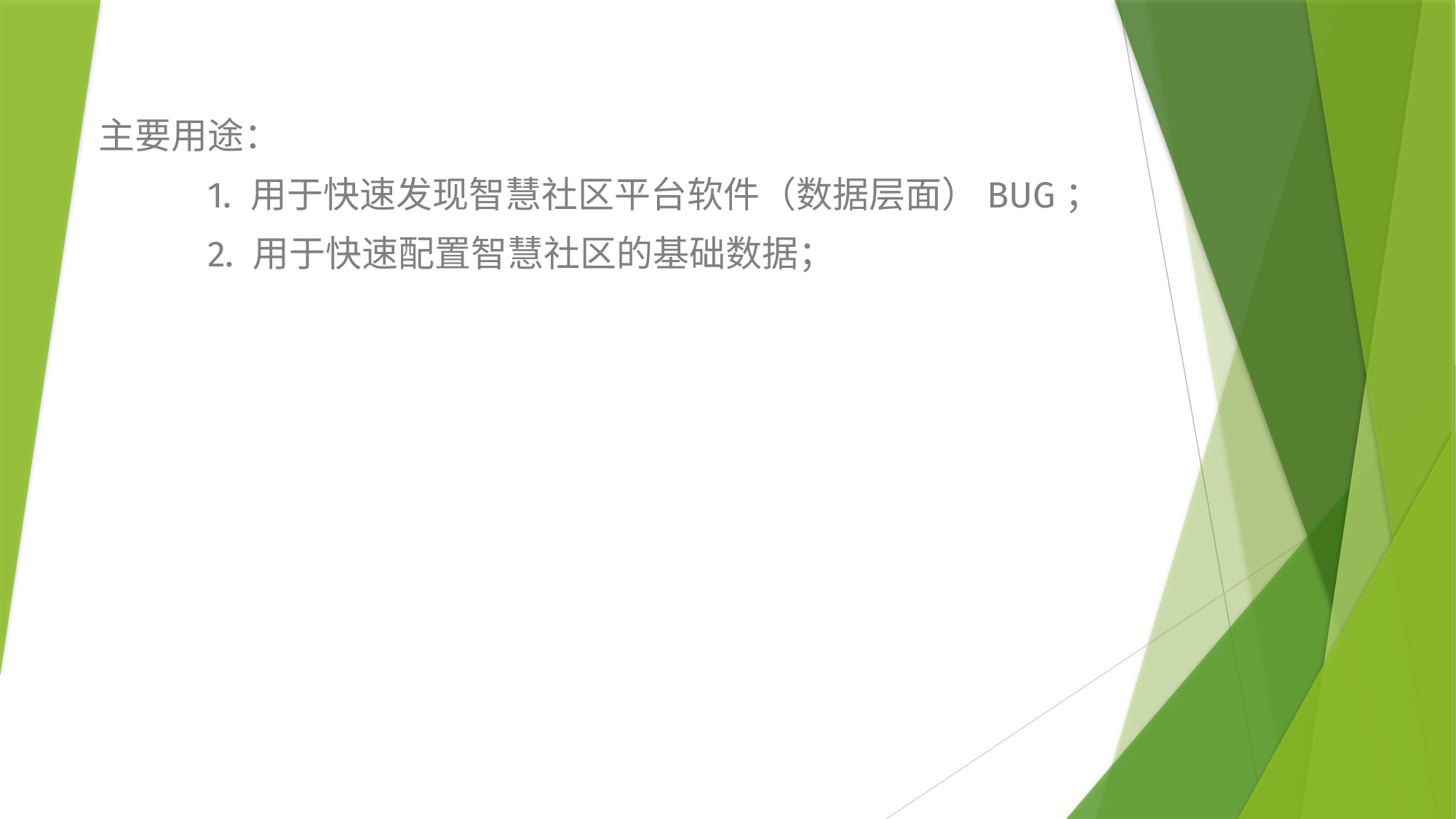

主要用途：
	1. 用于快速发现智慧社区平台软件（数据层面）BUG；
	2. 用于快速配置智慧社区的基础数据；